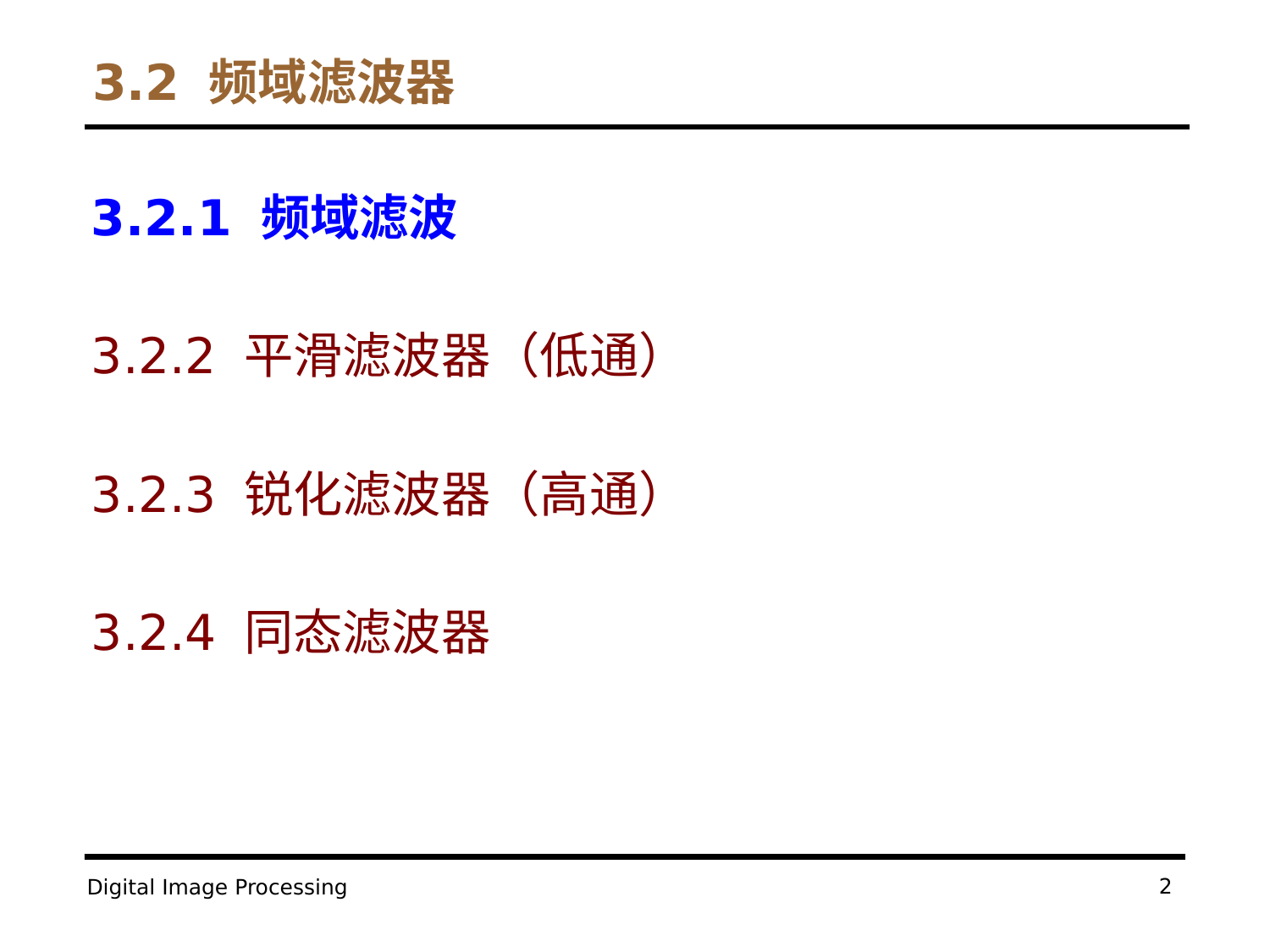

# 3.2 频域滤波器
3.2.1 频域滤波

3.2.2 平滑滤波器（低通）

3.2.3 锐化滤波器（高通）

3.2.4 同态滤波器

2
Digital Image Processing